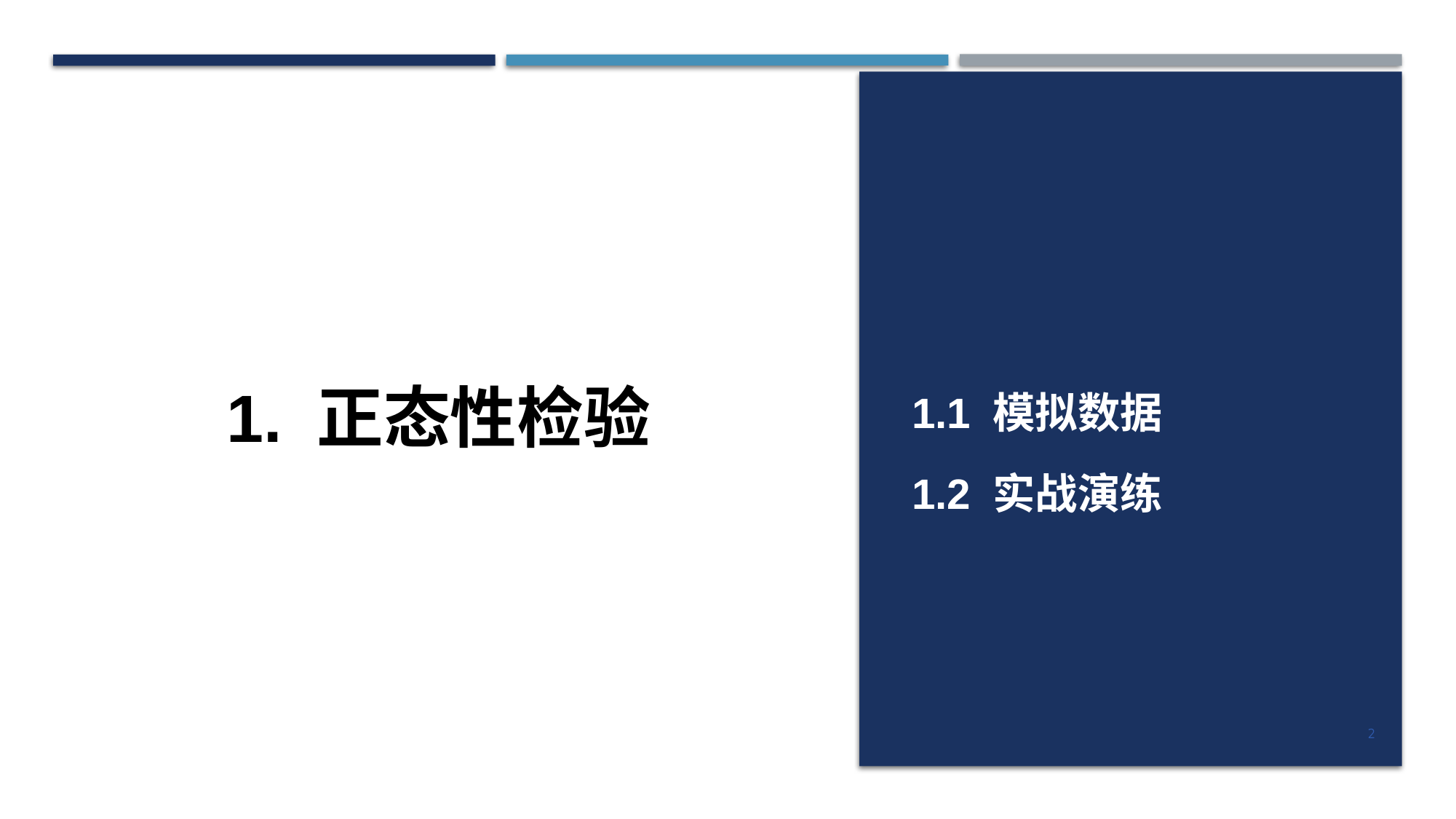

1.1 模拟数据
1. 正态性检验
1.2 实战演练
2